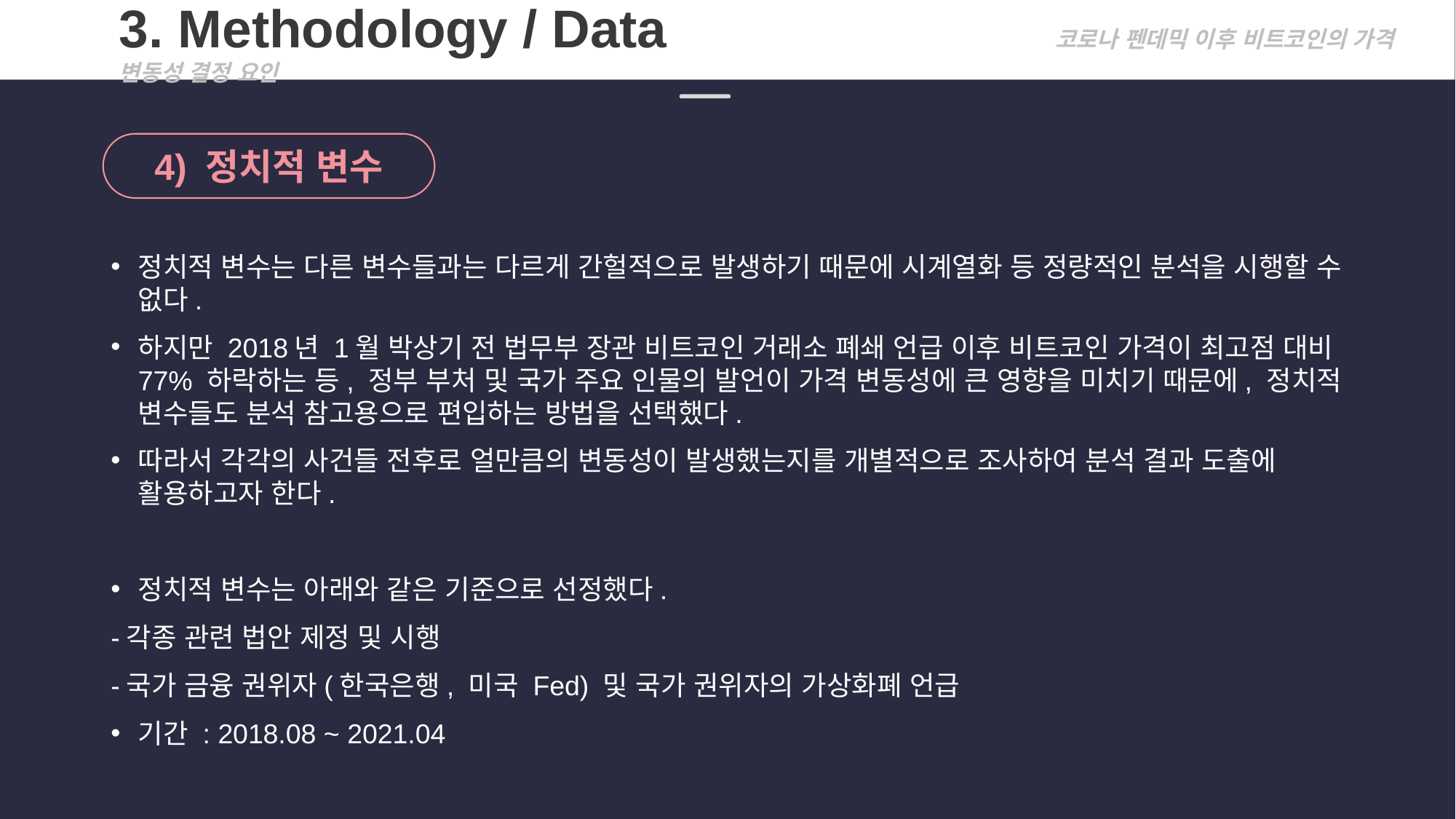

3. Methodology / Data			         코로나 펜데믹 이후 비트코인의 가격 변동성 결정 요인

4) 정치적 변수
정치적 변수는 다른 변수들과는 다르게 간헐적으로 발생하기 때문에 시계열화 등 정량적인 분석을 시행할 수 없다.
하지만 2018년 1월 박상기 전 법무부 장관 비트코인 거래소 폐쇄 언급 이후 비트코인 가격이 최고점 대비 77% 하락하는 등, 정부 부처 및 국가 주요 인물의 발언이 가격 변동성에 큰 영향을 미치기 때문에, 정치적 변수들도 분석 참고용으로 편입하는 방법을 선택했다.
따라서 각각의 사건들 전후로 얼만큼의 변동성이 발생했는지를 개별적으로 조사하여 분석 결과 도출에 활용하고자 한다.

정치적 변수는 아래와 같은 기준으로 선정했다.
-각종 관련 법안 제정 및 시행
-국가 금융 권위자(한국은행, 미국 Fed) 및 국가 권위자의 가상화폐 언급
기간 : 2018.08 ~ 2021.04